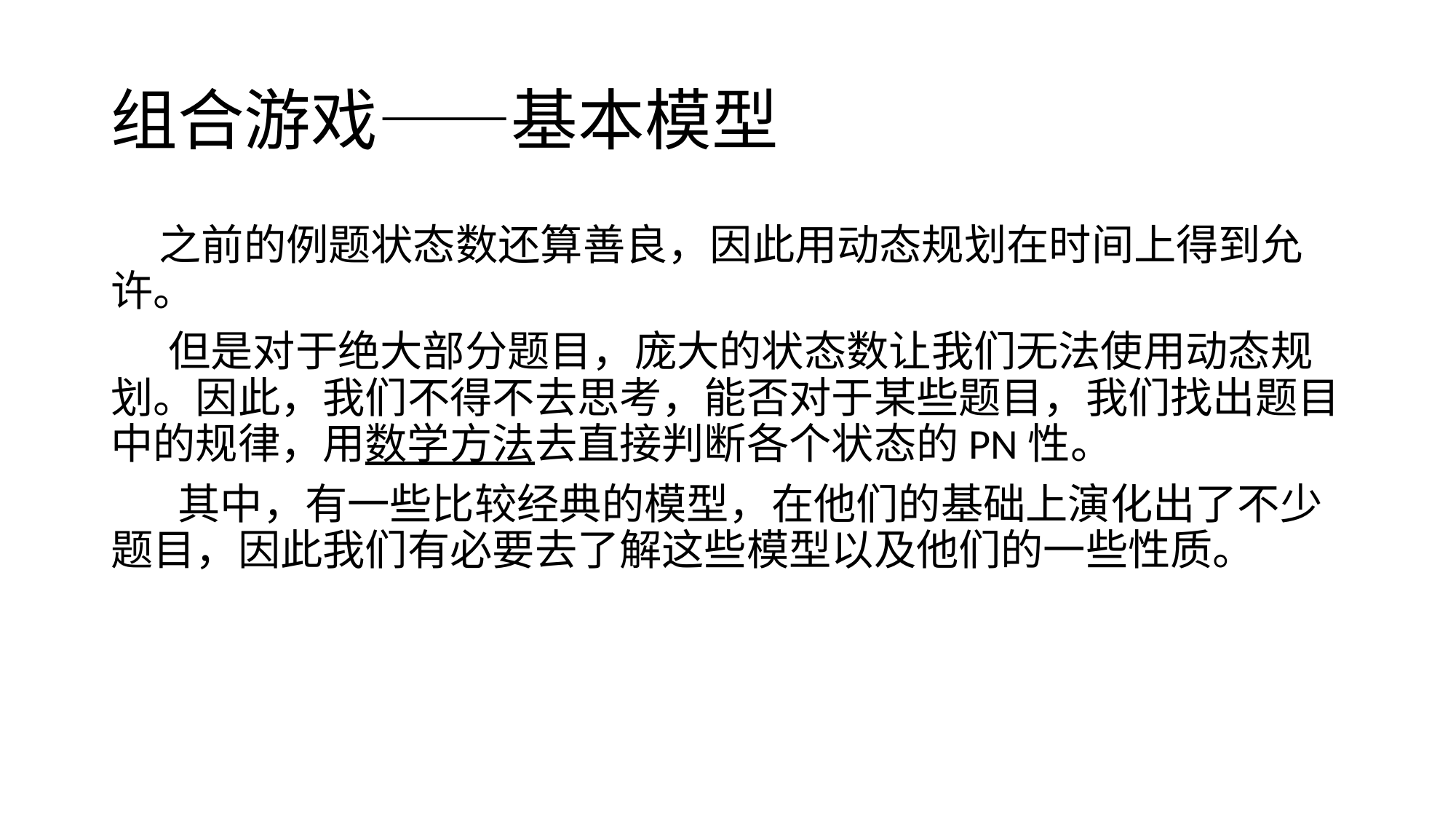

# 组合游戏——基本模型
    之前的例题状态数还算善良，因此用动态规划在时间上得到允许。
     但是对于绝大部分题目，庞大的状态数让我们无法使用动态规划。因此，我们不得不去思考，能否对于某些题目，我们找出题目中的规律，用数学方法去直接判断各个状态的PN性。
      其中，有一些比较经典的模型，在他们的基础上演化出了不少题目，因此我们有必要去了解这些模型以及他们的一些性质。